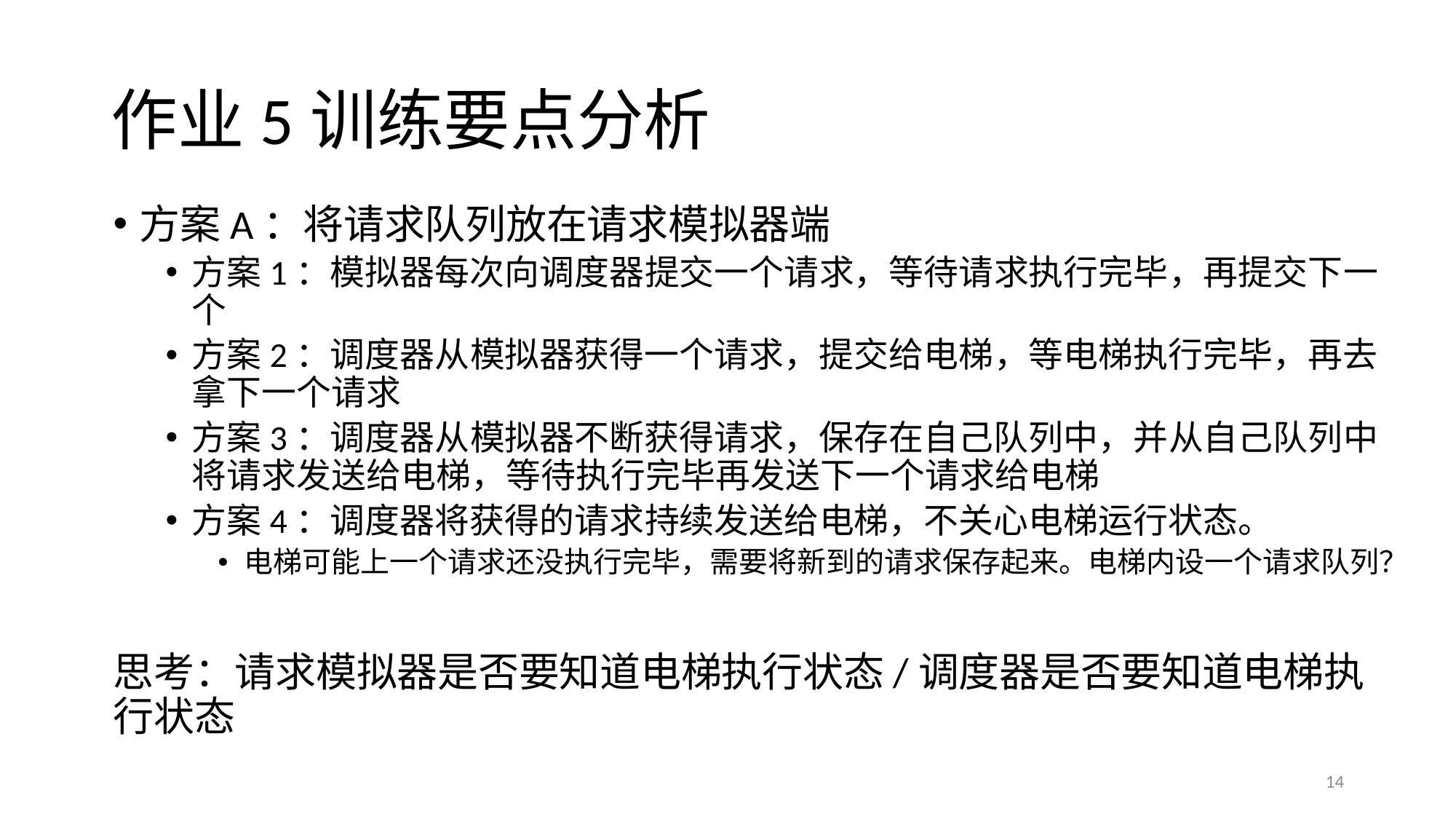

# 作业5训练要点分析
方案A：将请求队列放在请求模拟器端
方案1：模拟器每次向调度器提交一个请求，等待请求执行完毕，再提交下一个
方案2：调度器从模拟器获得一个请求，提交给电梯，等电梯执行完毕，再去拿下一个请求
方案3：调度器从模拟器不断获得请求，保存在自己队列中，并从自己队列中将请求发送给电梯，等待执行完毕再发送下一个请求给电梯
方案4：调度器将获得的请求持续发送给电梯，不关心电梯运行状态。
电梯可能上一个请求还没执行完毕，需要将新到的请求保存起来。电梯内设一个请求队列？

思考：请求模拟器是否要知道电梯执行状态/调度器是否要知道电梯执行状态
14